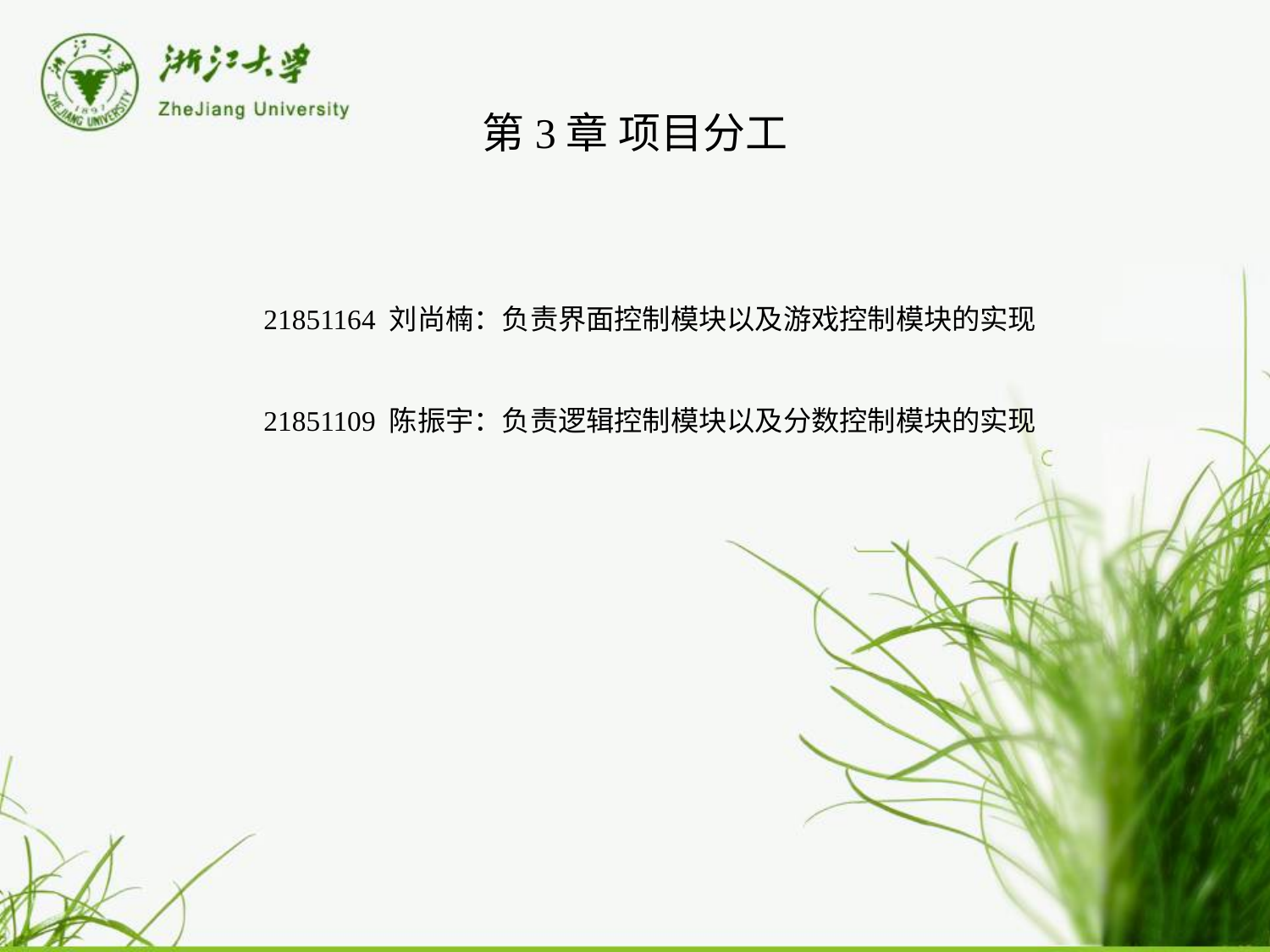

第3章 项目分工
21851164 刘尚楠：负责界面控制模块以及游戏控制模块的实现

21851109 陈振宇：负责逻辑控制模块以及分数控制模块的实现